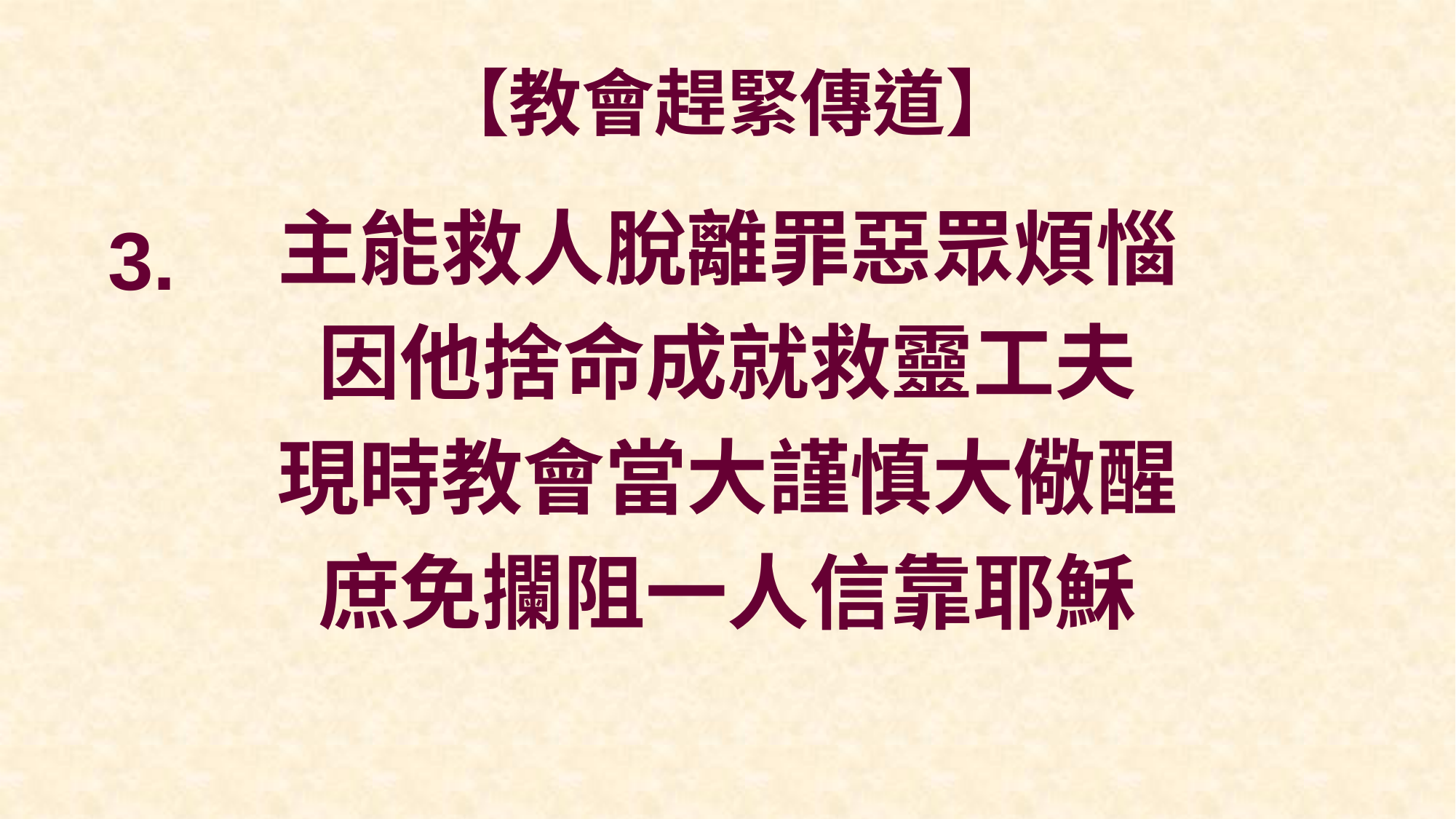

# 【教會趕緊傳道】
主能救人脫離罪惡眾煩惱
因他捨命成就救靈工夫
現時教會當大謹慎大儆醒
庶免攔阻一人信靠耶穌
3.